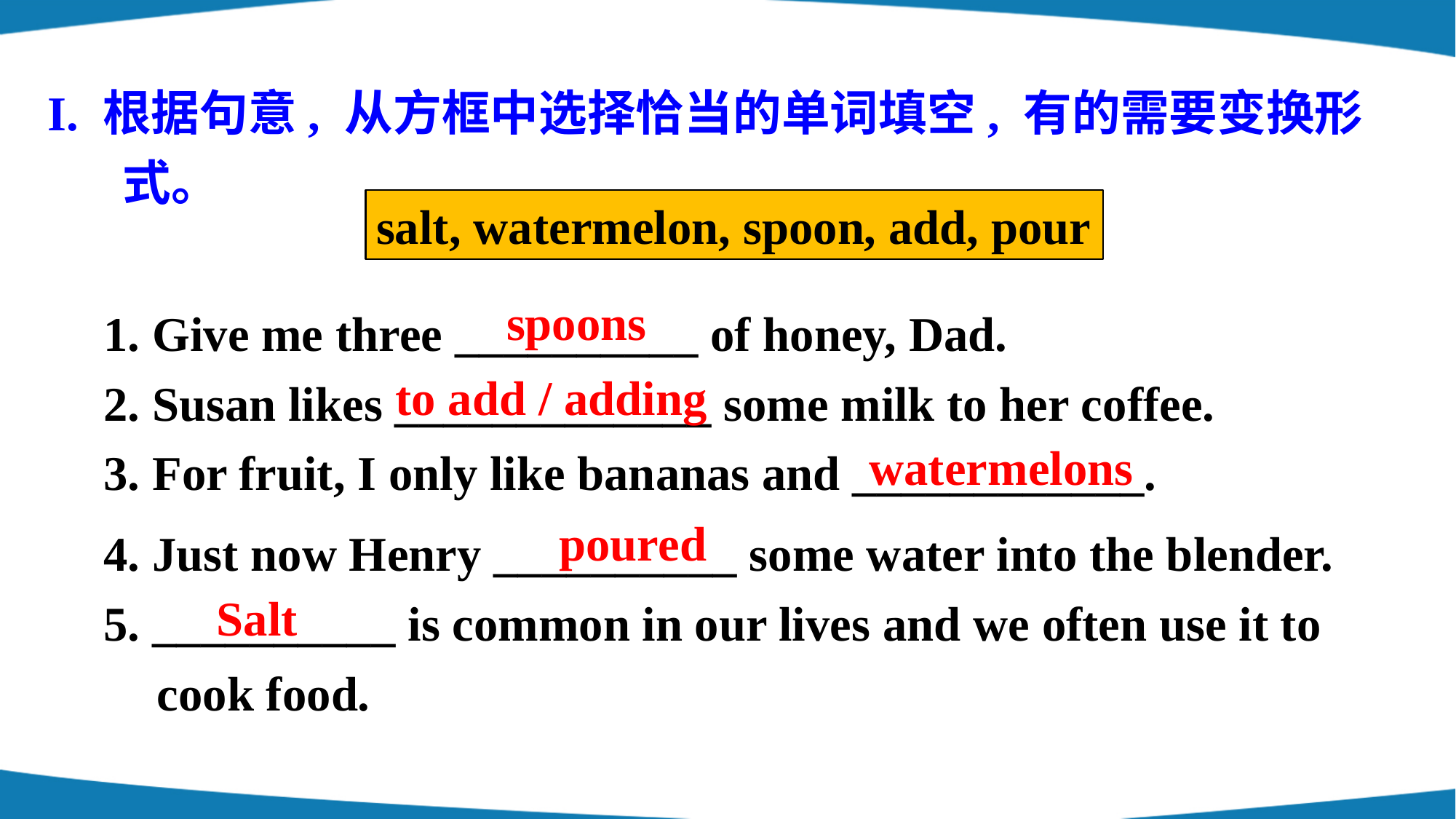

I. 根据句意, 从方框中选择恰当的单词填空, 有的需要变换形式。
salt, watermelon, spoon, add, pour
1. Give me three __________ of honey, Dad.
2. Susan likes _____________ some milk to her coffee.
3. For fruit, I only like bananas and ____________.
spoons
to add / adding
watermelons
4. Just now Henry __________ some water into the blender.
5. __________ is common in our lives and we often use it to cook food.
poured
Salt